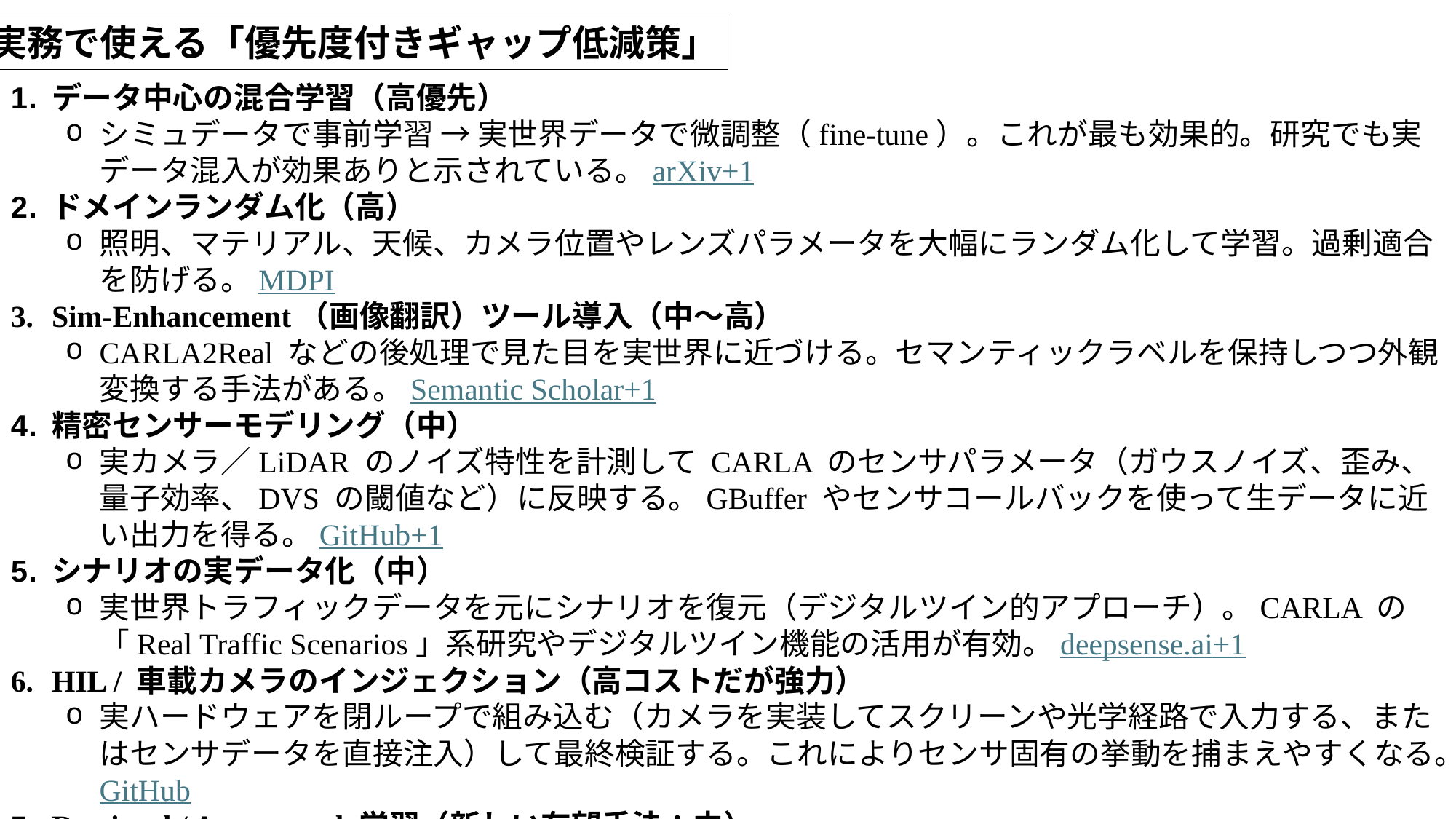

実務で使える「優先度付きギャップ低減策」
データ中心の混合学習（高優先）
シミュデータで事前学習 → 実世界データで微調整（fine-tune）。これが最も効果的。研究でも実データ混入が効果ありと示されている。arXiv+1
ドメインランダム化（高）
照明、マテリアル、天候、カメラ位置やレンズパラメータを大幅にランダム化して学習。過剰適合を防げる。MDPI
Sim-Enhancement（画像翻訳）ツール導入（中〜高）
CARLA2Real などの後処理で見た目を実世界に近づける。セマンティックラベルを保持しつつ外観変換する手法がある。Semantic Scholar+1
精密センサーモデリング（中）
実カメラ／LiDAR のノイズ特性を計測して CARLA のセンサパラメータ（ガウスノイズ、歪み、量子効率、DVS の閾値など）に反映する。GBuffer やセンサコールバックを使って生データに近い出力を得る。GitHub+1
シナリオの実データ化（中）
実世界トラフィックデータを元にシナリオを復元（デジタルツイン的アプローチ）。CARLA の「Real Traffic Scenarios」系研究やデジタルツイン機能の活用が有効。deepsense.ai+1
HIL / 車載カメラのインジェクション（高コストだが強力）
実ハードウェアを閉ループで組み込む（カメラを実装してスクリーンや光学経路で入力する、またはセンサデータを直接注入）して最終検証する。これによりセンサ固有の挙動を捕まえやすくなる。GitHub
Retrieval / Augmented 学習（新しい有望手法：中）
RALAD のようにリアルデータを検索・組合せて学習に使う方法は、データ収集コストを抑えつつ性能改善できる可能性がある。実験的に検討すると良い。arXiv